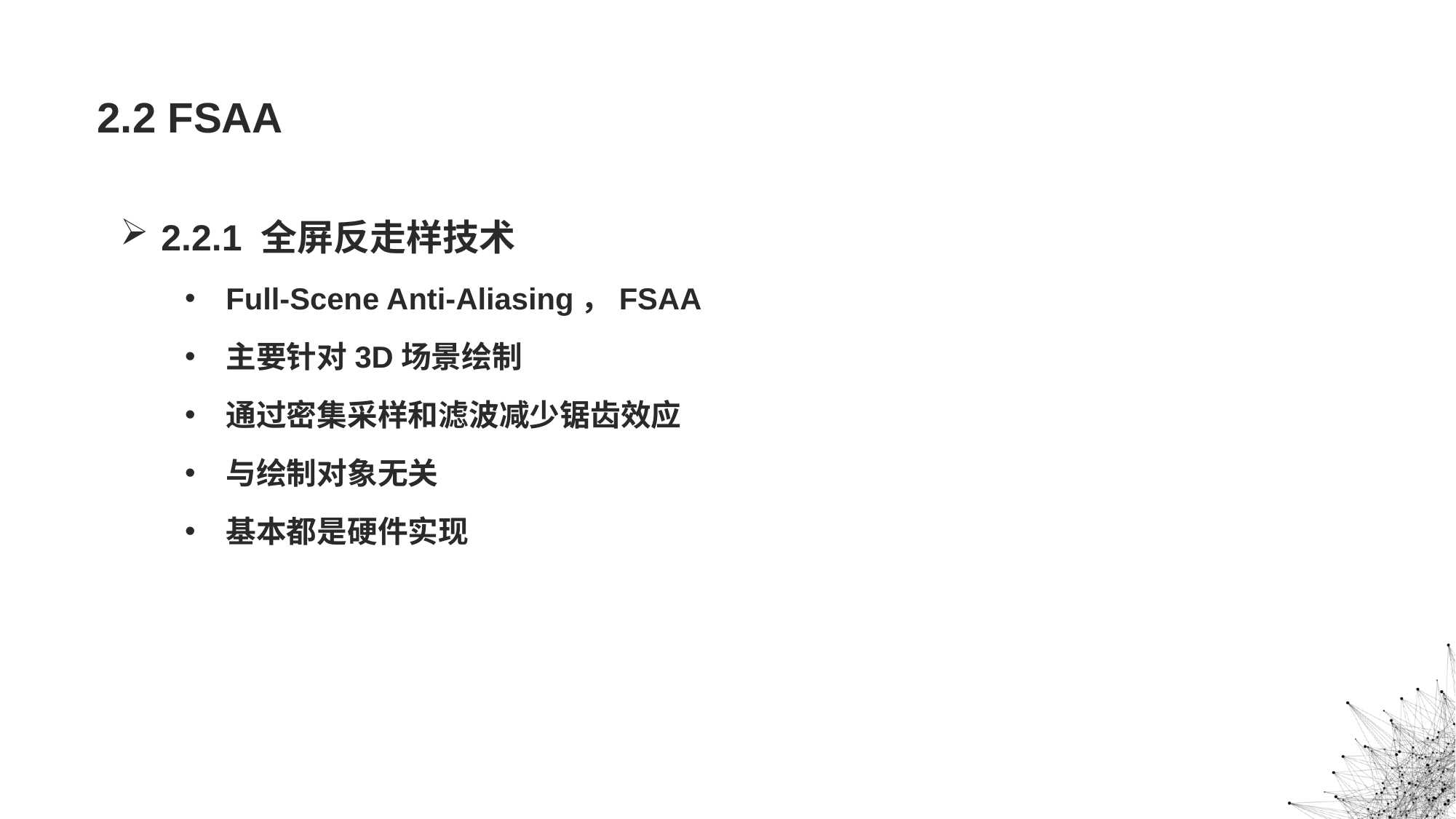

# 2.2 FSAA
2.2.1 全屏反走样技术
Full-Scene Anti-Aliasing，FSAA
主要针对3D场景绘制
通过密集采样和滤波减少锯齿效应
与绘制对象无关
基本都是硬件实现